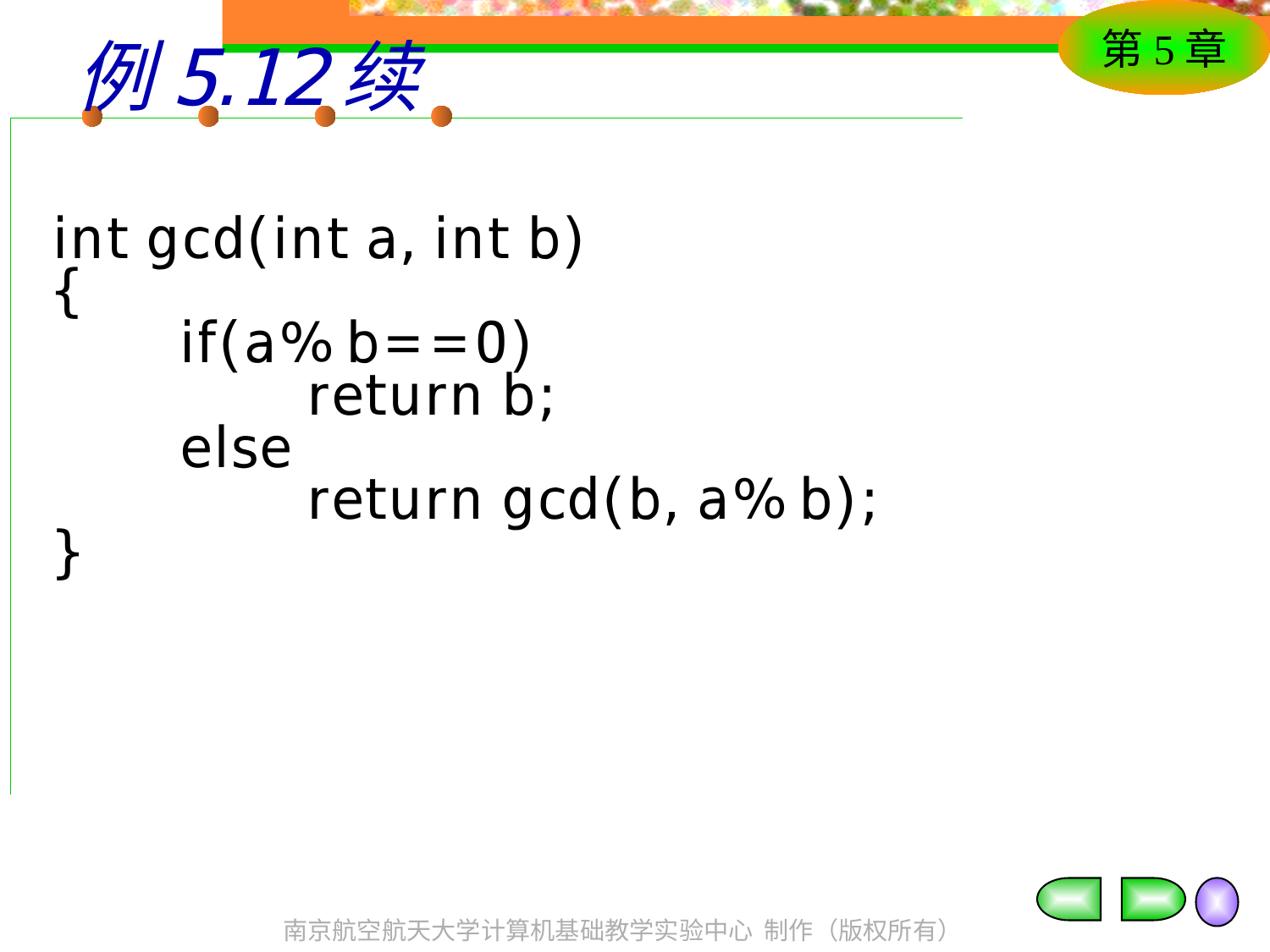

# 例5.12续

int gcd(int a, int b)
{
	if(a%b==0)
		return b;
	else
		return gcd(b, a%b);
}